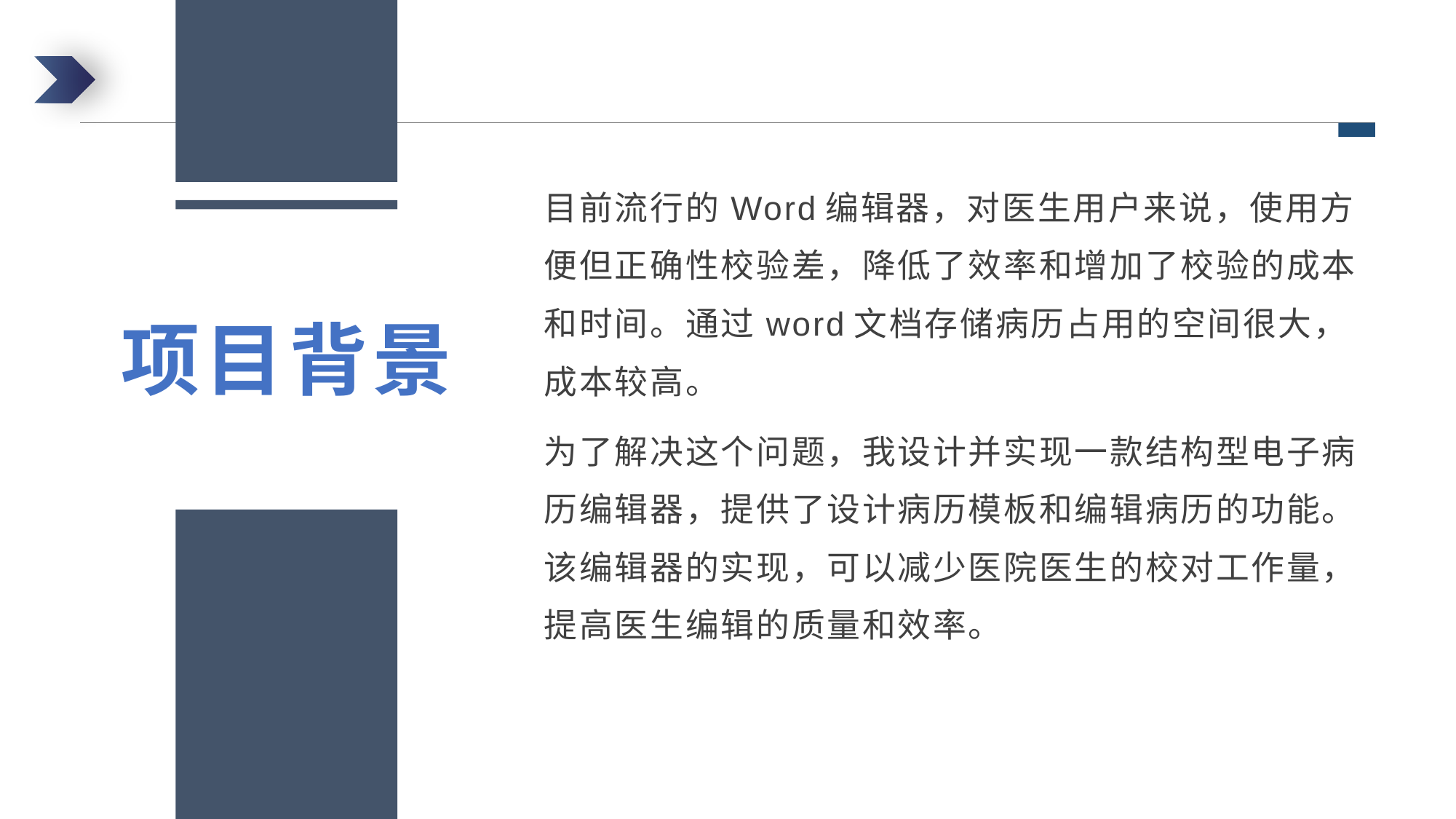

目前流行的Word编辑器，对医生用户来说，使用方便但正确性校验差，降低了效率和增加了校验的成本和时间。通过word文档存储病历占用的空间很大，成本较高。
为了解决这个问题，我设计并实现一款结构型电子病历编辑器，提供了设计病历模板和编辑病历的功能。该编辑器的实现，可以减少医院医生的校对工作量，提高医生编辑的质量和效率。

项目背景